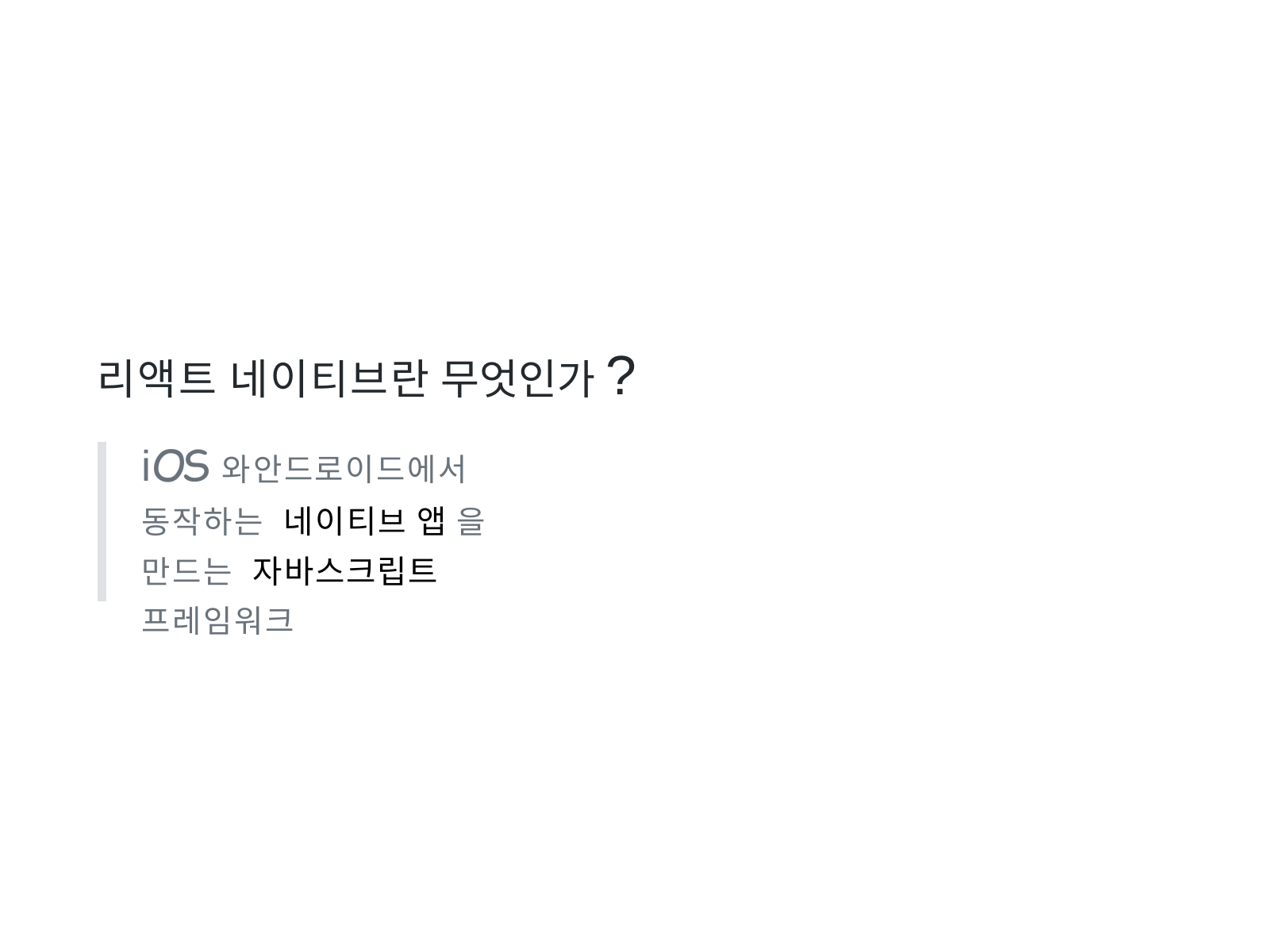

리액트 네이티브란 무엇인가?
iOS와 안드로이드에서 동작하는  네이티브 앱 을 만드는  자바스크립트 프레임워크